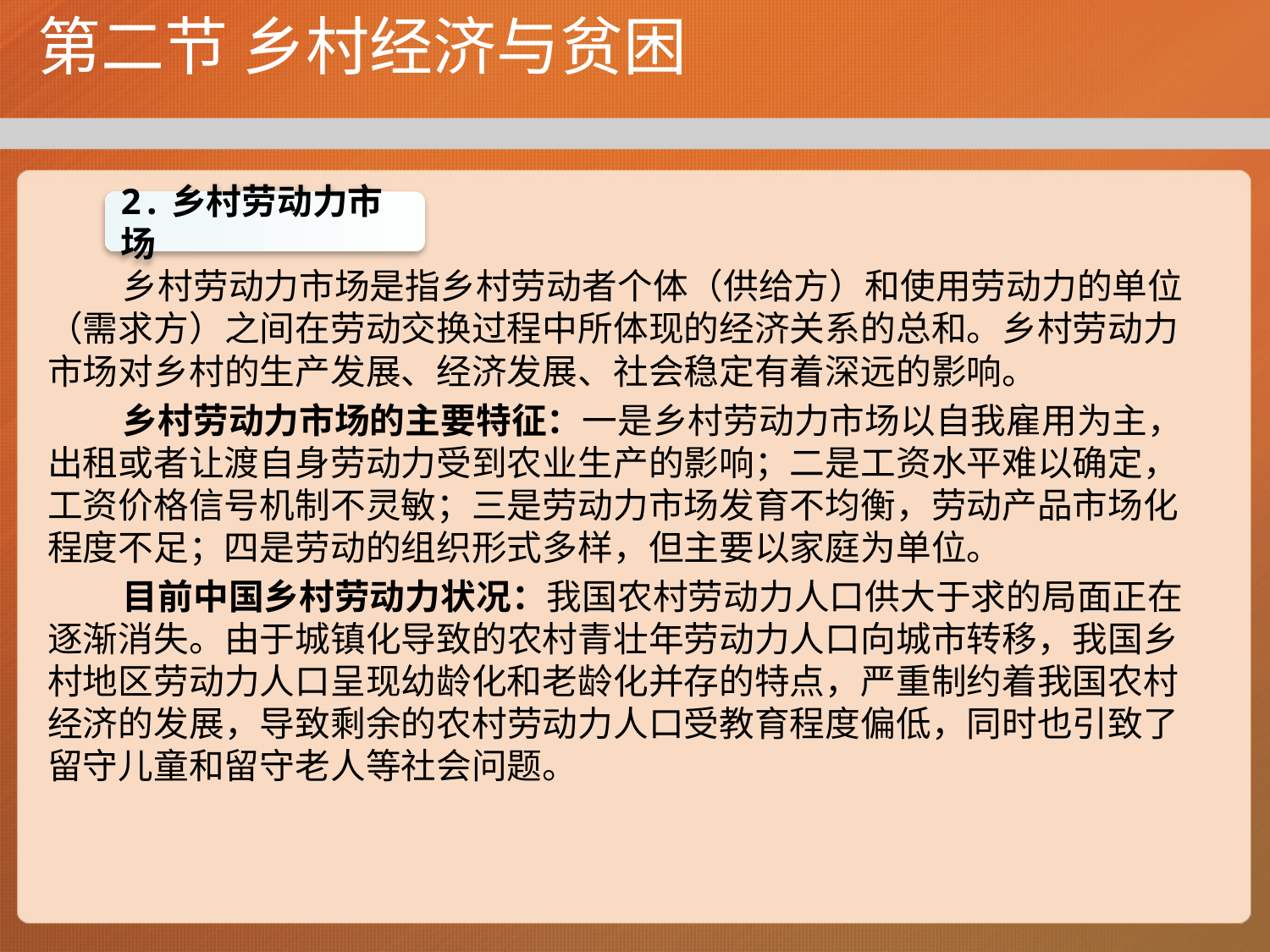

# 第二节 乡村经济与贫困

乡村劳动力市场是指乡村劳动者个体（供给方）和使用劳动力的单位（需求方）之间在劳动交换过程中所体现的经济关系的总和。乡村劳动力市场对乡村的生产发展、经济发展、社会稳定有着深远的影响。
乡村劳动力市场的主要特征：一是乡村劳动力市场以自我雇用为主，出租或者让渡自身劳动力受到农业生产的影响；二是工资水平难以确定，工资价格信号机制不灵敏；三是劳动力市场发育不均衡，劳动产品市场化程度不足；四是劳动的组织形式多样，但主要以家庭为单位。
目前中国乡村劳动力状况：我国农村劳动力人口供大于求的局面正在逐渐消失。由于城镇化导致的农村青壮年劳动力人口向城市转移，我国乡村地区劳动力人口呈现幼龄化和老龄化并存的特点，严重制约着我国农村经济的发展，导致剩余的农村劳动力人口受教育程度偏低，同时也引致了留守儿童和留守老人等社会问题。
2.乡村劳动力市场